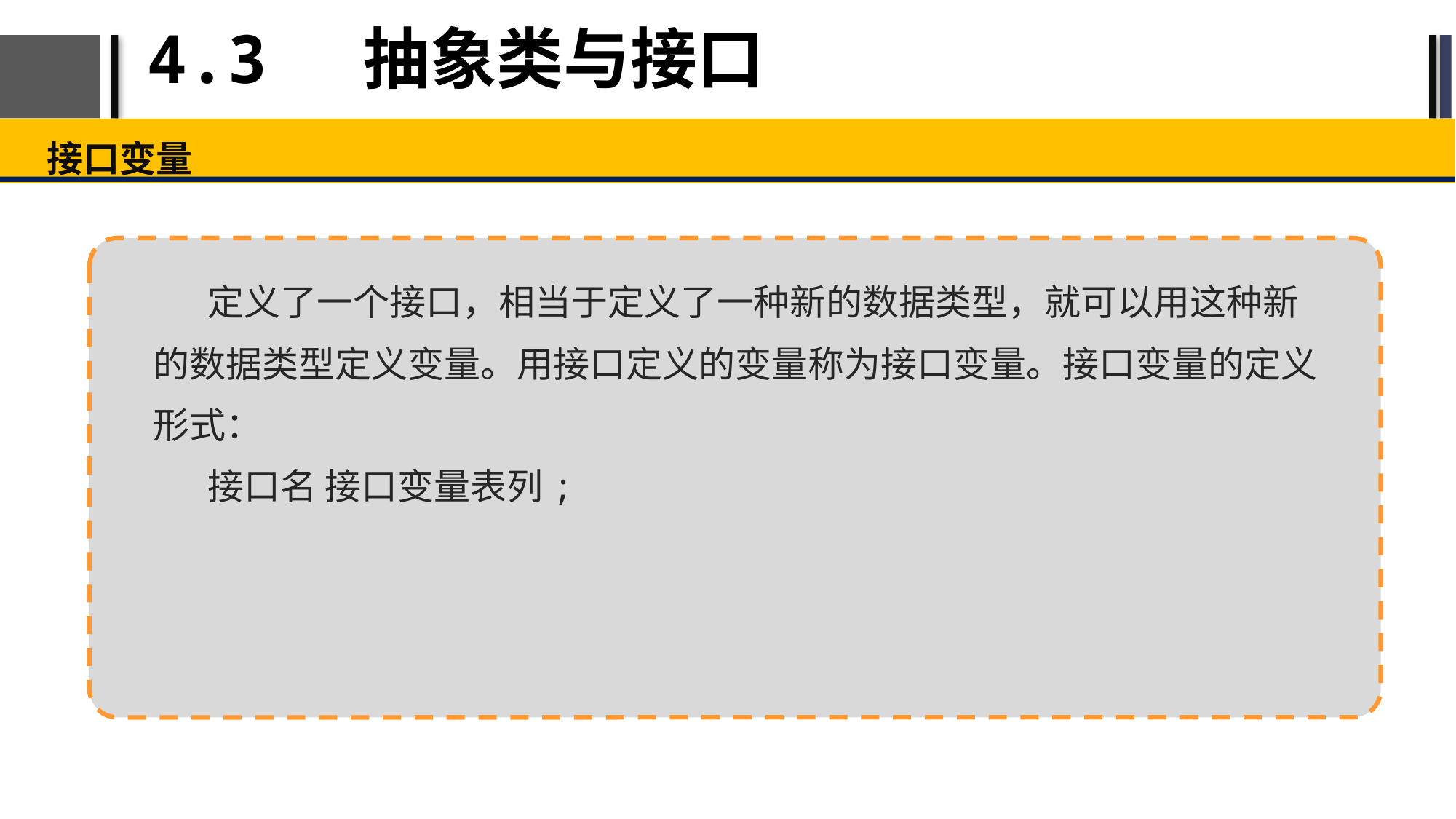

# 4.3  抽象类与接口

接口变量

定义了一个接口，相当于定义了一种新的数据类型，就可以用这种新的数据类型定义变量。用接口定义的变量称为接口变量。接口变量的定义形式：
接口名 接口变量表列;